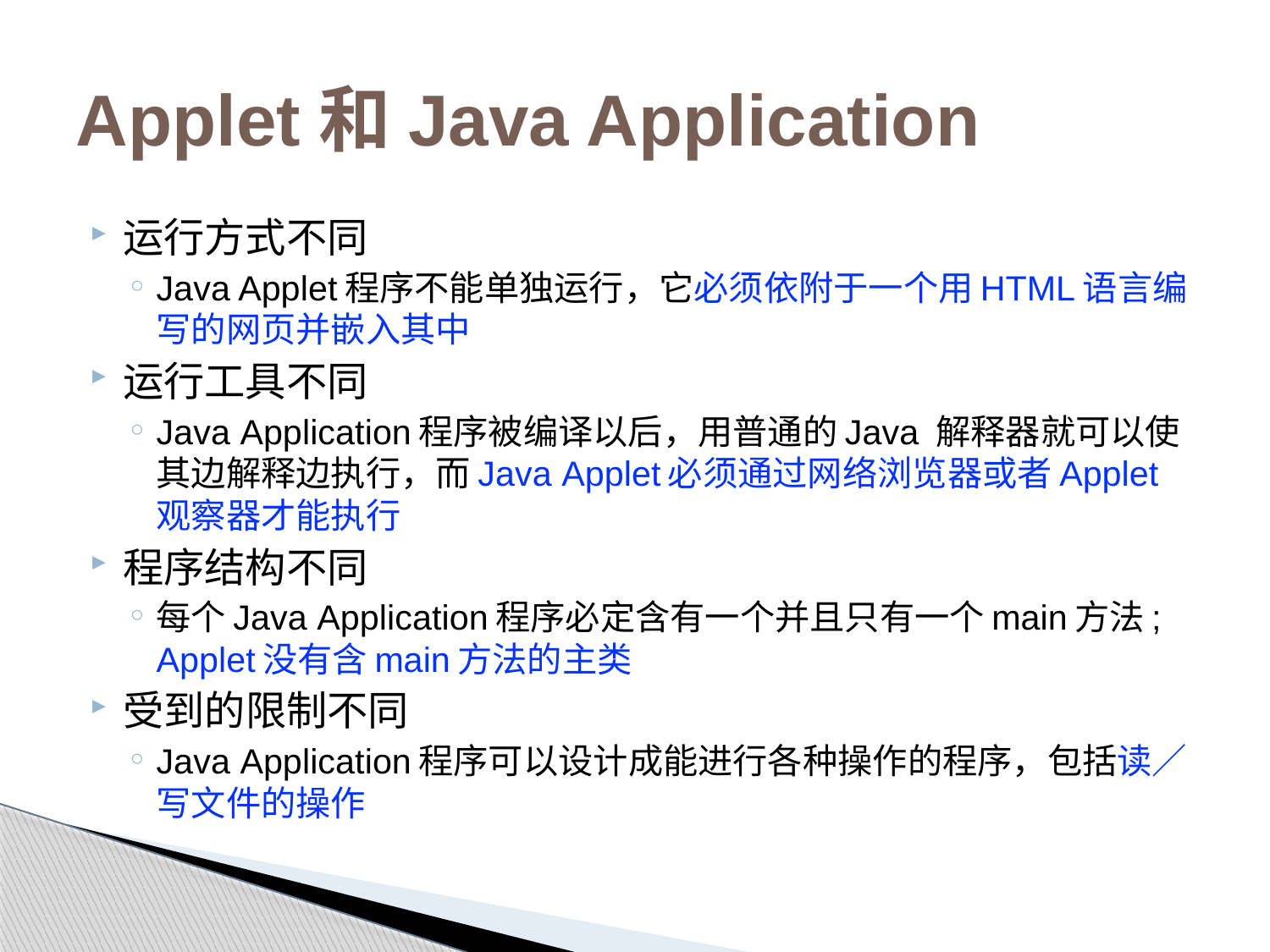

# Applet和Java Application
运行方式不同
Java Applet程序不能单独运行，它必须依附于一个用HTML语言编写的网页并嵌入其中
运行工具不同
Java Application程序被编译以后，用普通的Java 解释器就可以使其边解释边执行，而Java Applet必须通过网络浏览器或者Applet观察器才能执行
程序结构不同
每个Java Application程序必定含有一个并且只有一个main方法; Applet没有含main方法的主类
受到的限制不同
Java Application程序可以设计成能进行各种操作的程序，包括读／写文件的操作